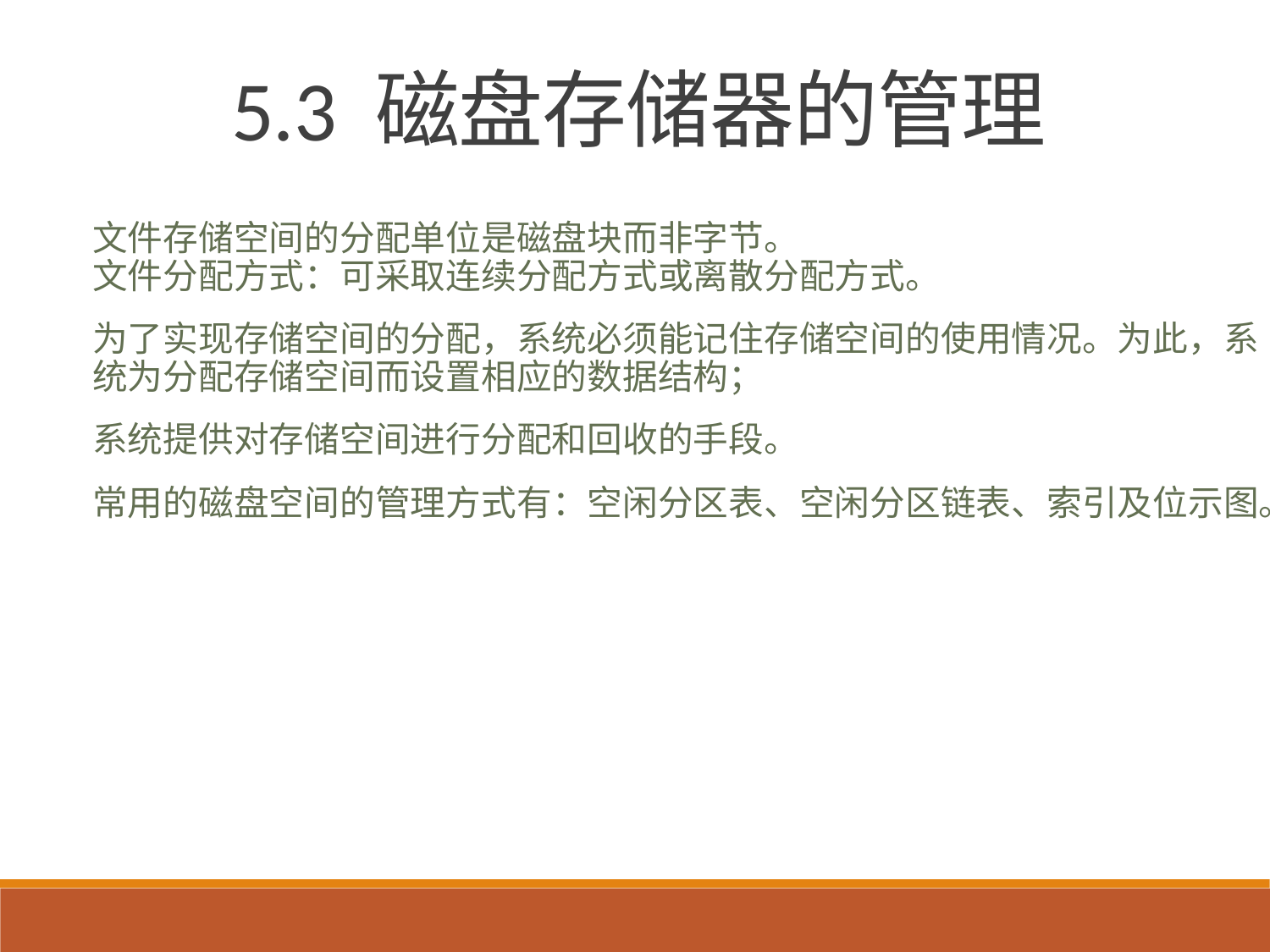

5.3 磁盘存储器的管理
文件存储空间的分配单位是磁盘块而非字节。
文件分配方式：可采取连续分配方式或离散分配方式。
为了实现存储空间的分配，系统必须能记住存储空间的使用情况。为此，系统为分配存储空间而设置相应的数据结构；
系统提供对存储空间进行分配和回收的手段。
常用的磁盘空间的管理方式有：空闲分区表、空闲分区链表、索引及位示图。